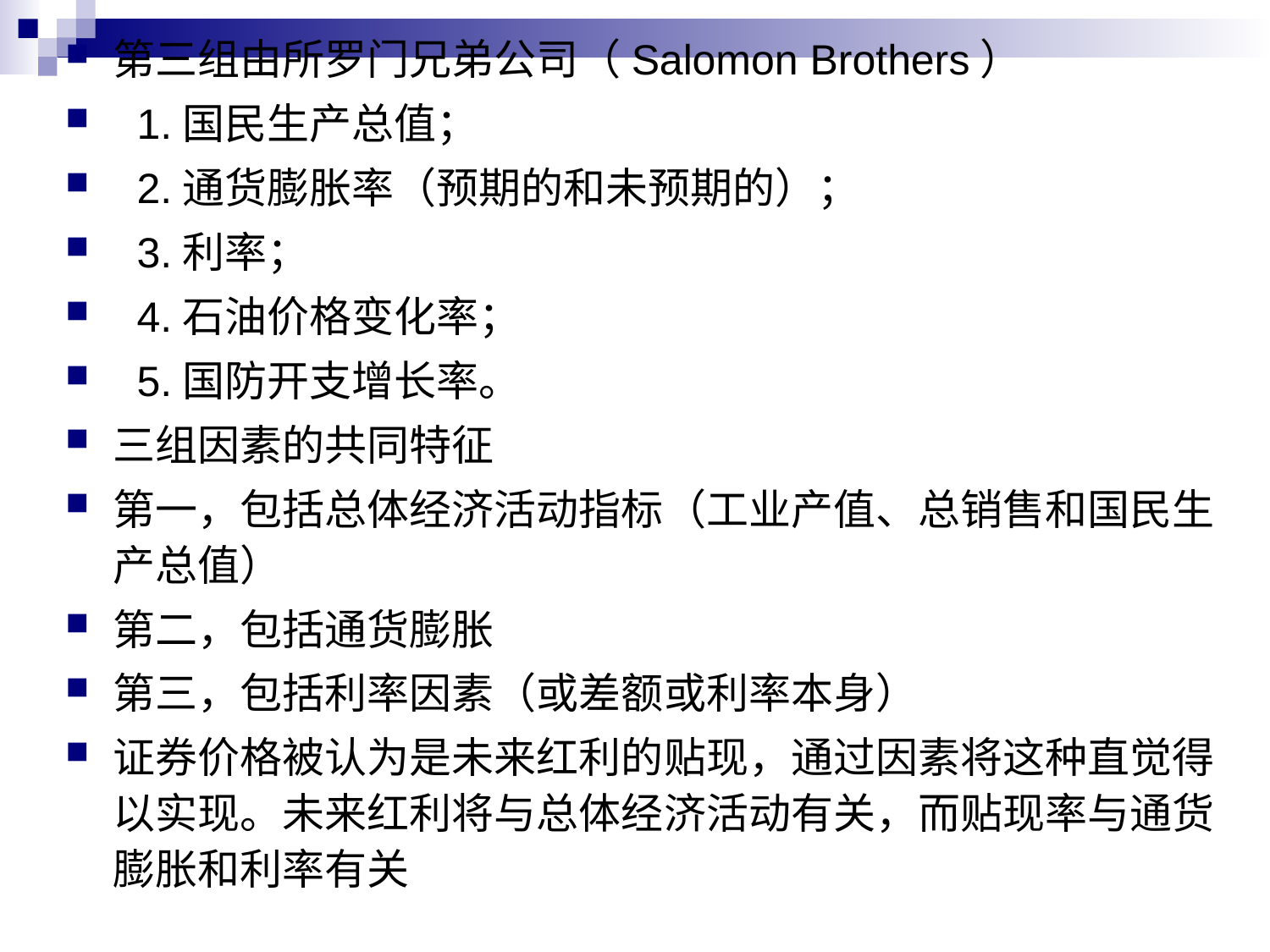

第三组由所罗门兄弟公司（Salomon Brothers）
  1.国民生产总值；
  2.通货膨胀率（预期的和未预期的）；
  3.利率；
  4.石油价格变化率；
  5.国防开支增长率。
三组因素的共同特征
第一，包括总体经济活动指标（工业产值、总销售和国民生产总值）
第二，包括通货膨胀
第三，包括利率因素（或差额或利率本身）
证券价格被认为是未来红利的贴现，通过因素将这种直觉得以实现。未来红利将与总体经济活动有关，而贴现率与通货膨胀和利率有关